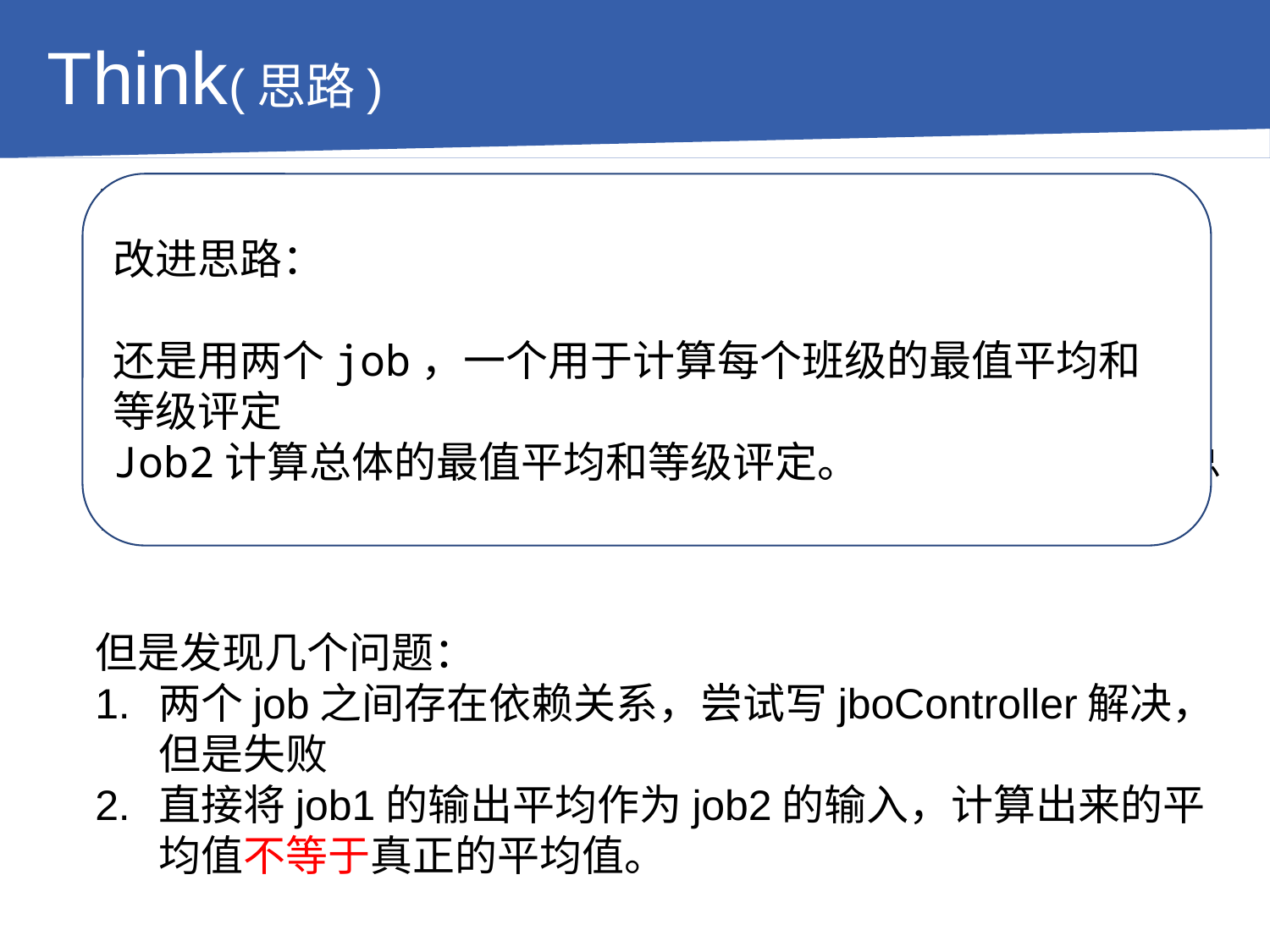

Think(思路)
改进思路：
还是用两个job，一个用于计算每个班级的最值平均和等级评定
Job2计算总体的最值平均和等级评定。
思路一：
以班级作为key，姓名成绩作为value，<class, name-score>。这样每一个班级就是一组，进入Reduce处理，Reduce计算最值和平均值，找到相应的学生姓名。对每一条数据进行等级的判断。
之后，将输出的结果作为下一个job的输入，这个job计算总体的最值和平均，累计各个等级的人数。
但是发现几个问题：
两个job之间存在依赖关系，尝试写jboController解决，但是失败
直接将job1的输出平均作为job2的输入，计算出来的平均值不等于真正的平均值。